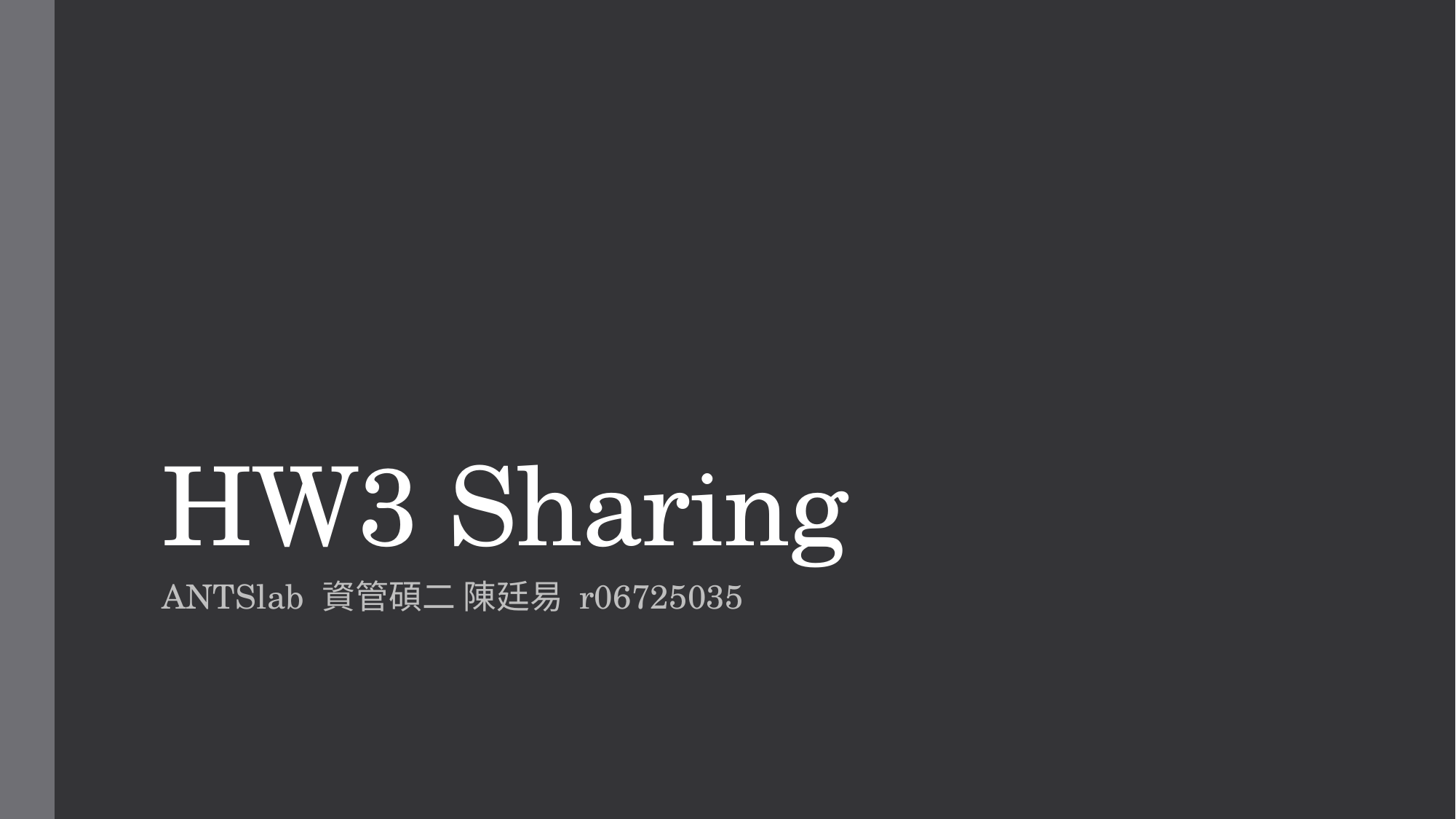

# HW3 Sharing
ANTSlab 資管碩二 陳廷易 r06725035